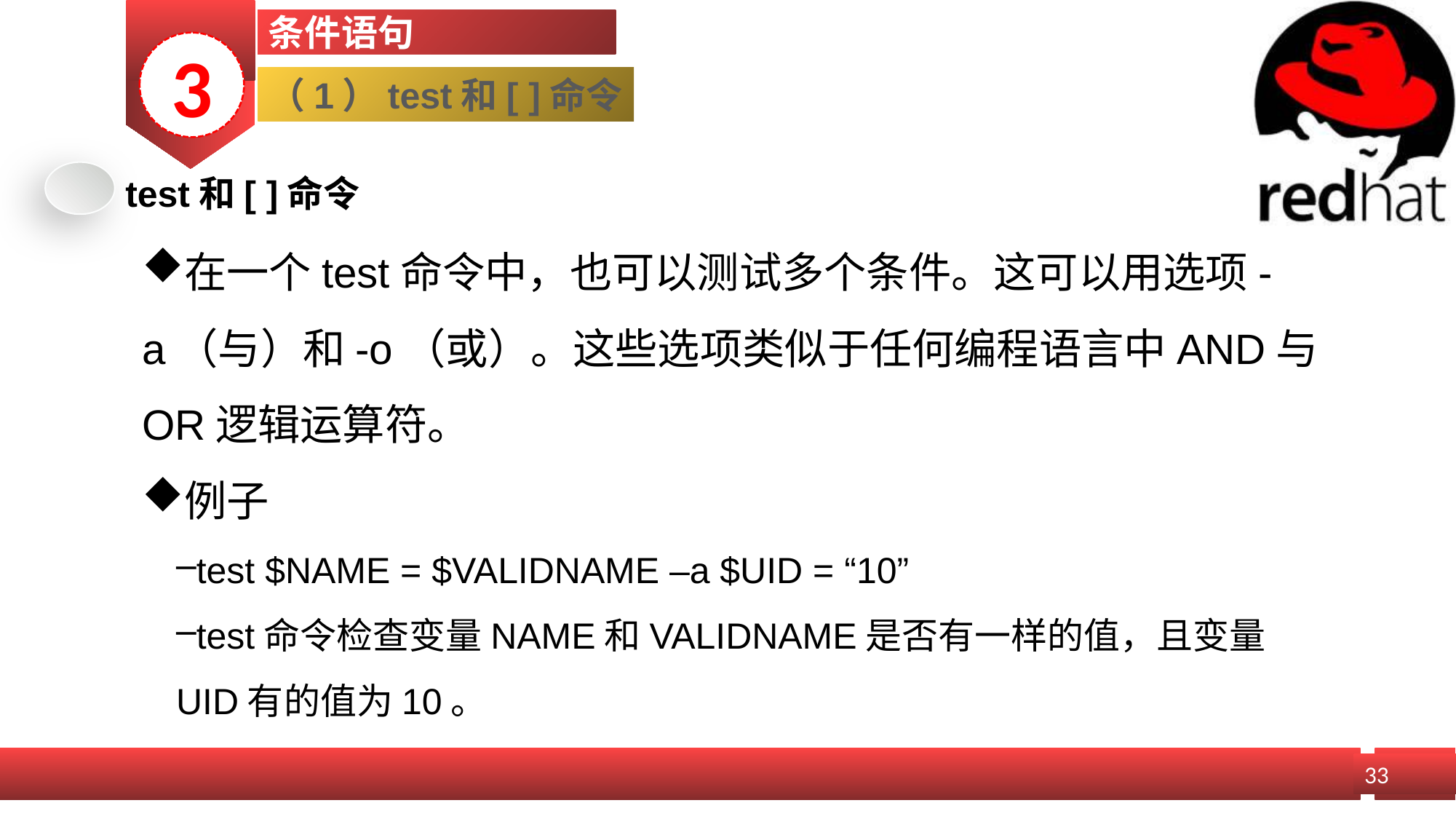

条件语句
3
（1）test和[ ]命令

test和[ ]命令
在一个test命令中，也可以测试多个条件。这可以用选项-a（与）和-o（或）。这些选项类似于任何编程语言中AND与OR逻辑运算符。
例子
test $NAME = $VALIDNAME –a $UID = “10”
test命令检查变量NAME和VALIDNAME是否有一样的值，且变量UID有的值为10。